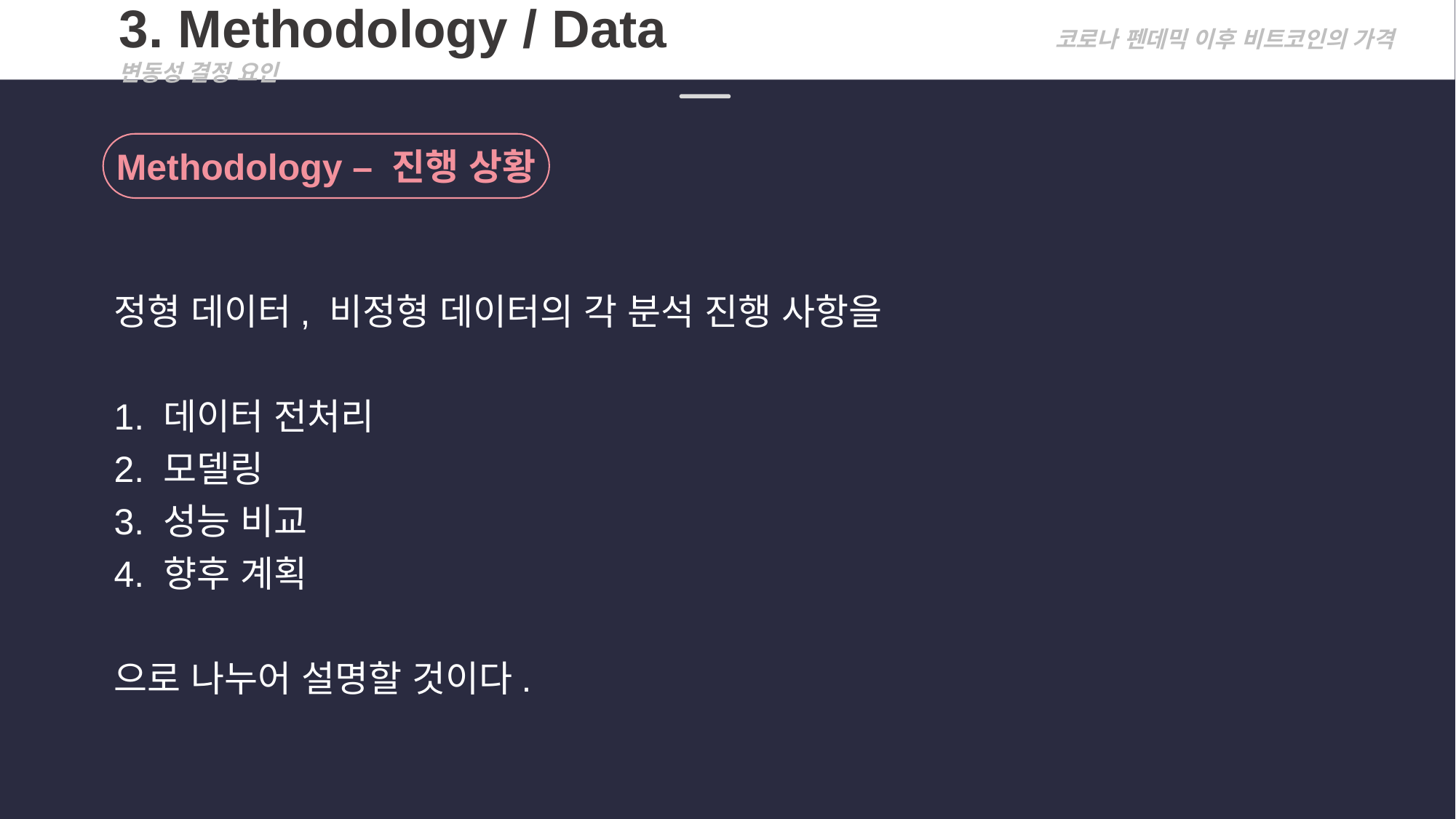

3. Methodology / Data			         코로나 펜데믹 이후 비트코인의 가격 변동성 결정 요인

Methodology – 진행 상황
정형 데이터, 비정형 데이터의 각 분석 진행 사항을
1. 데이터 전처리
2. 모델링
3. 성능 비교
4. 향후 계획
으로 나누어 설명할 것이다.